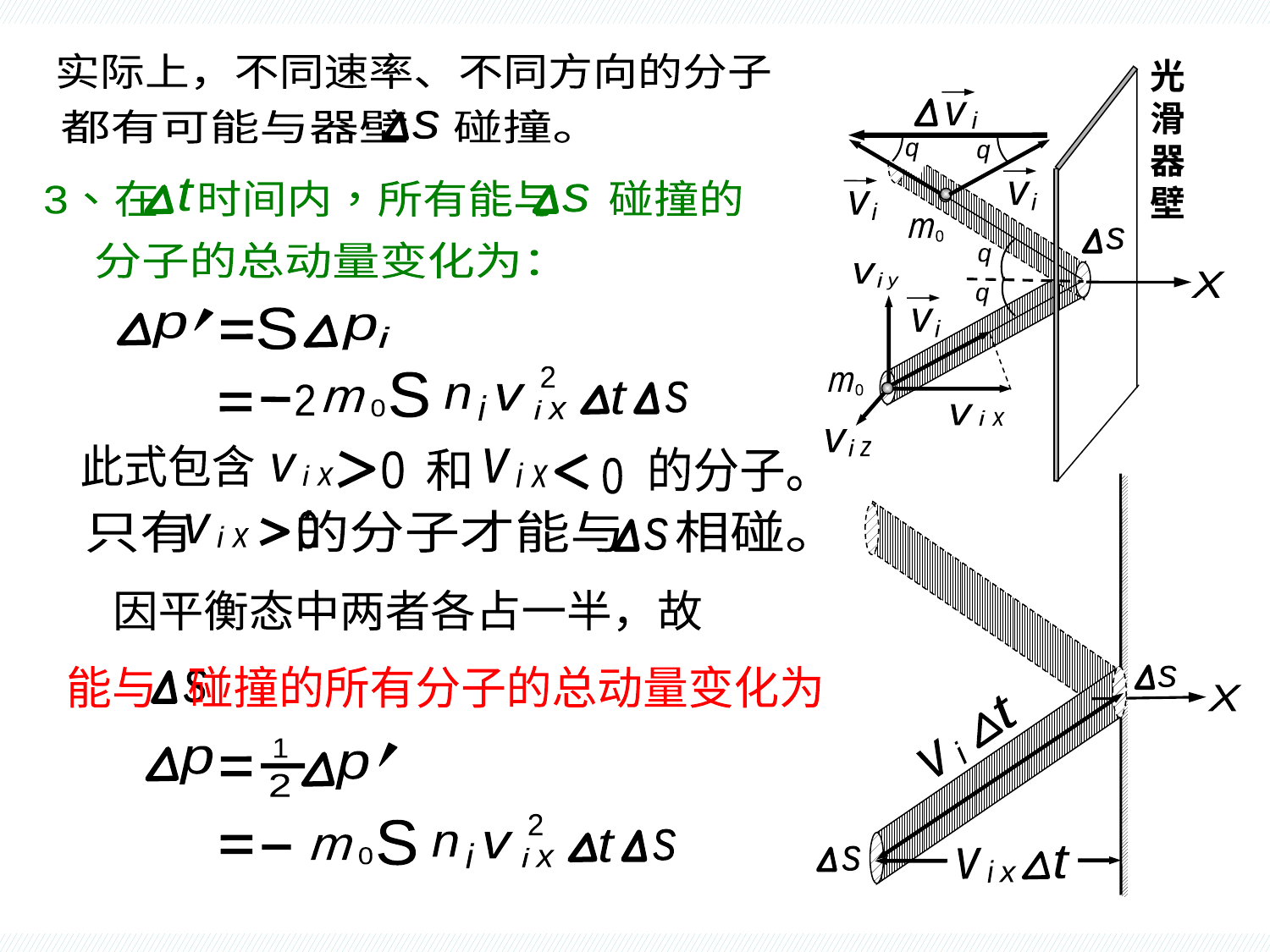

续16
光滑器壁

s

X

v
i

θ

θ

v
i

v
i

m
0

θ
v
i
y

θ

v
i

m
0

v
i
x
v
i
z

s

X

t

v
i

t
v
i

x
s

实际上，不同速率、不同方向的分子
都有可能与器壁    碰撞。
s

t

3、在   时间内，所有能与    碰撞的
s

分子的总动量变化为：
Σ

p

p

i
2
Σ
s

t

n
v
2

m
0
i

i
x
此式包含
的分子。
和
v
i
x

0
0

v
i
x
只有        的分子才能与    相碰。
0
v
i
x

s

因平衡态中两者各占一半，故
能与   碰撞的所有分子的总动量变化为
s

1

2

p

p

2
Σ

s

t

n
v
m
0
i

i
x